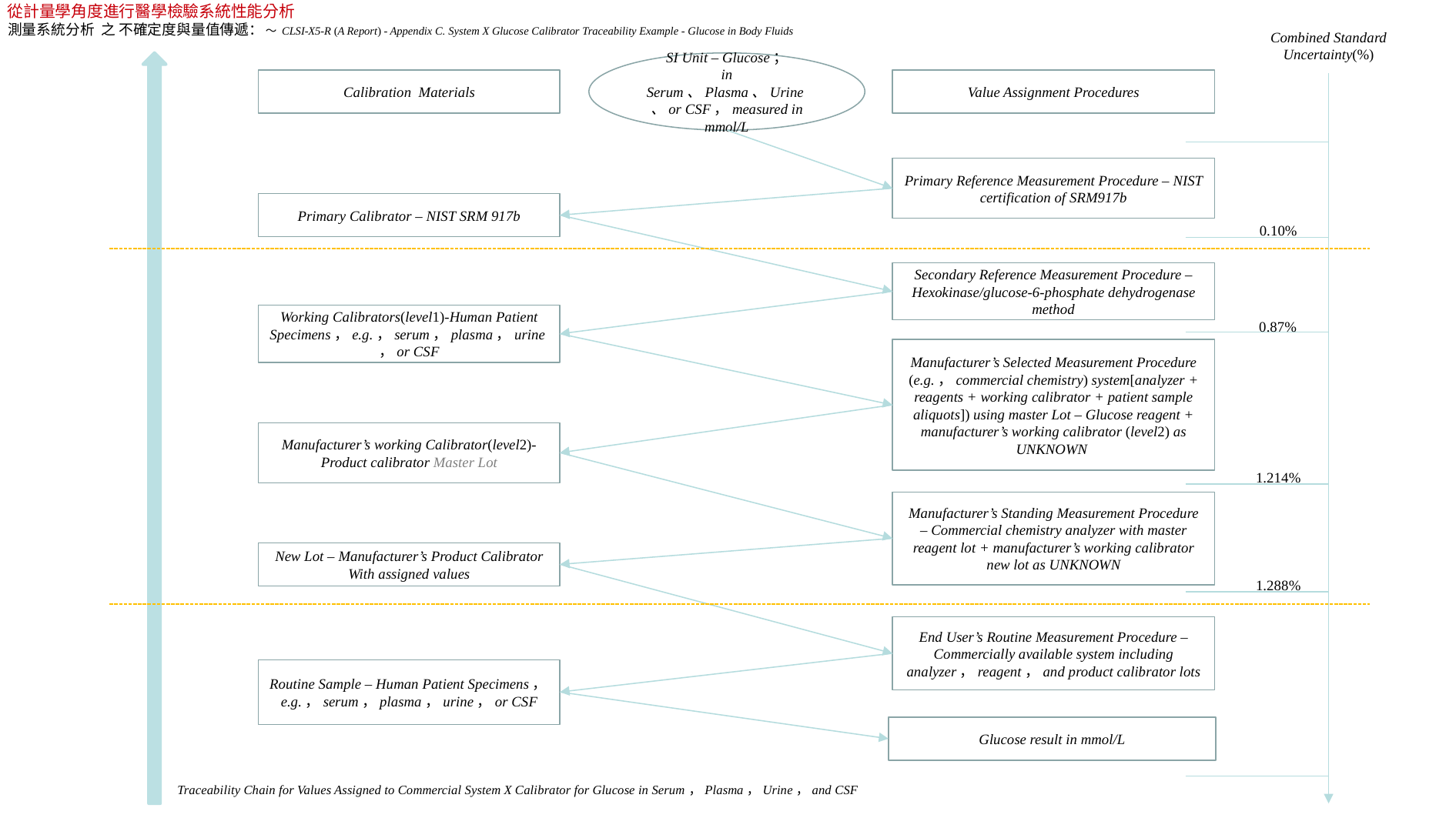

從計量學角度進行醫學檢驗系統性能分析
測量系統分析  之 不確定度與量值傳遞： ～ CLSI-X5-R (A Report) - Appendix C. System X Glucose Calibrator Traceability Example - Glucose in Body Fluids
Combined Standard Uncertainty(%)

SI Unit – Glucose；
in Serum、Plasma、Urine、or CSF，measured in mmol/L
Calibration  Materials
Value Assignment Procedures
Primary Reference Measurement Procedure – NIST certification of SRM917b
Primary Calibrator – NIST SRM 917b
0.10%
Secondary Reference Measurement Procedure – Hexokinase/glucose-6-phosphate dehydrogenase method
0.87%
Working Calibrators(level1)-Human Patient Specimens，e.g.，serum，plasma，urine，or CSF
Manufacturer’s Selected Measurement Procedure (e.g.，commercial chemistry) system[analyzer + reagents + working calibrator + patient sample aliquots]) using master Lot – Glucose reagent + manufacturer’s working calibrator (level2) as UNKNOWN
Manufacturer’s working Calibrator(level2)-Product calibrator Master Lot
1.214%
Manufacturer’s Standing Measurement Procedure – Commercial chemistry analyzer with master reagent lot + manufacturer’s working calibrator new lot as UNKNOWN
New Lot – Manufacturer’s Product Calibrator With assigned values
1.288%
End User’s Routine Measurement Procedure – Commercially available system including analyzer，reagent，and product calibrator lots
Routine Sample – Human Patient Specimens，e.g.，serum，plasma，urine，or CSF
Glucose result in mmol/L
Traceability Chain for Values Assigned to Commercial System X Calibrator for Glucose in Serum，Plasma，Urine，and CSF